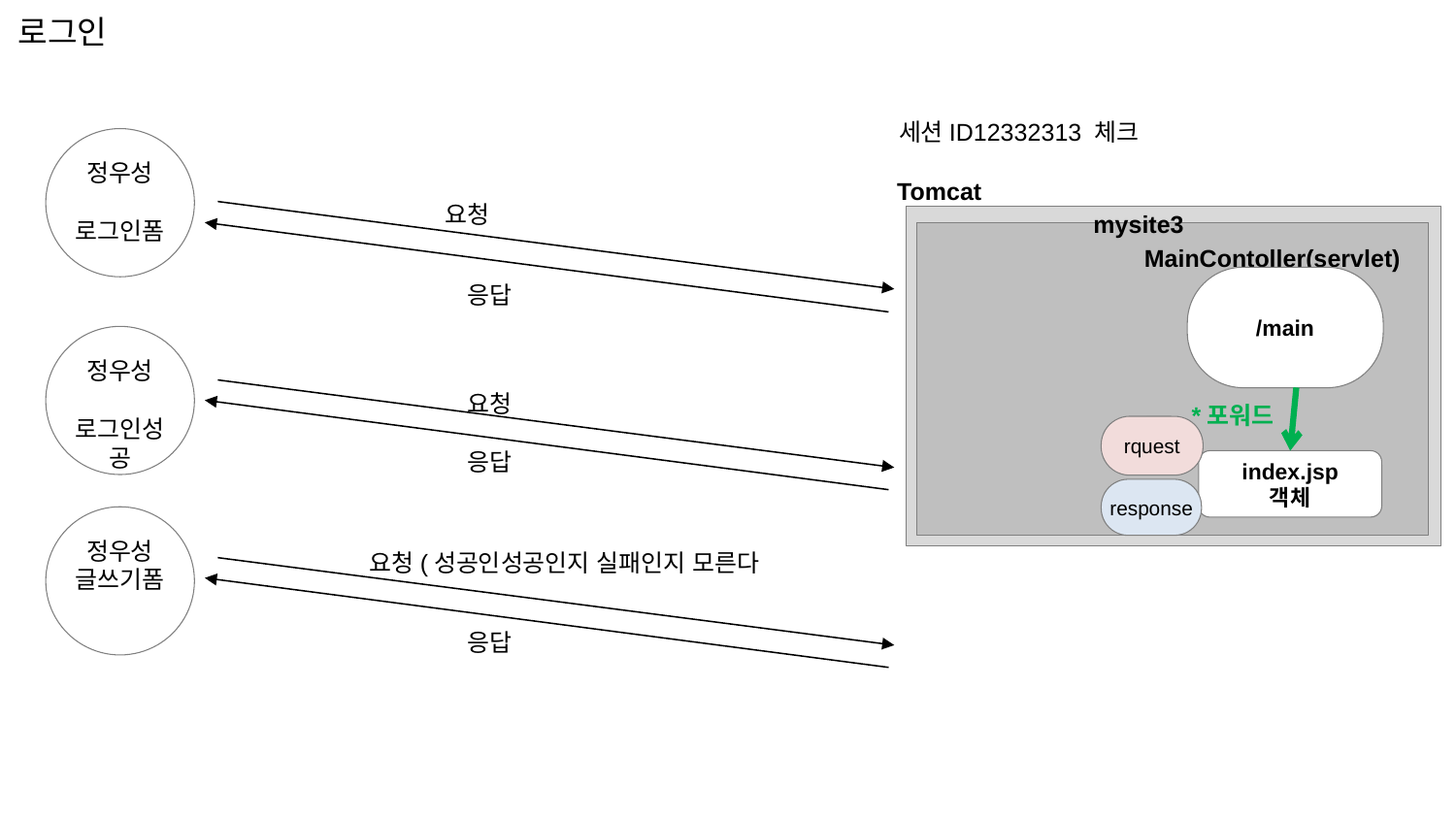

로그인
세션ID12332313 체크
정우성

로그인폼
Tomcat
요청
mysite3

MainContoller(servlet)객체
/main
*포워드
rquest
index.jsp
객체
response
응답
정우성

로그인성공
요청
응답
정우성
글쓰기폼

요청(성공인성공인지 실패인지 모른다
응답